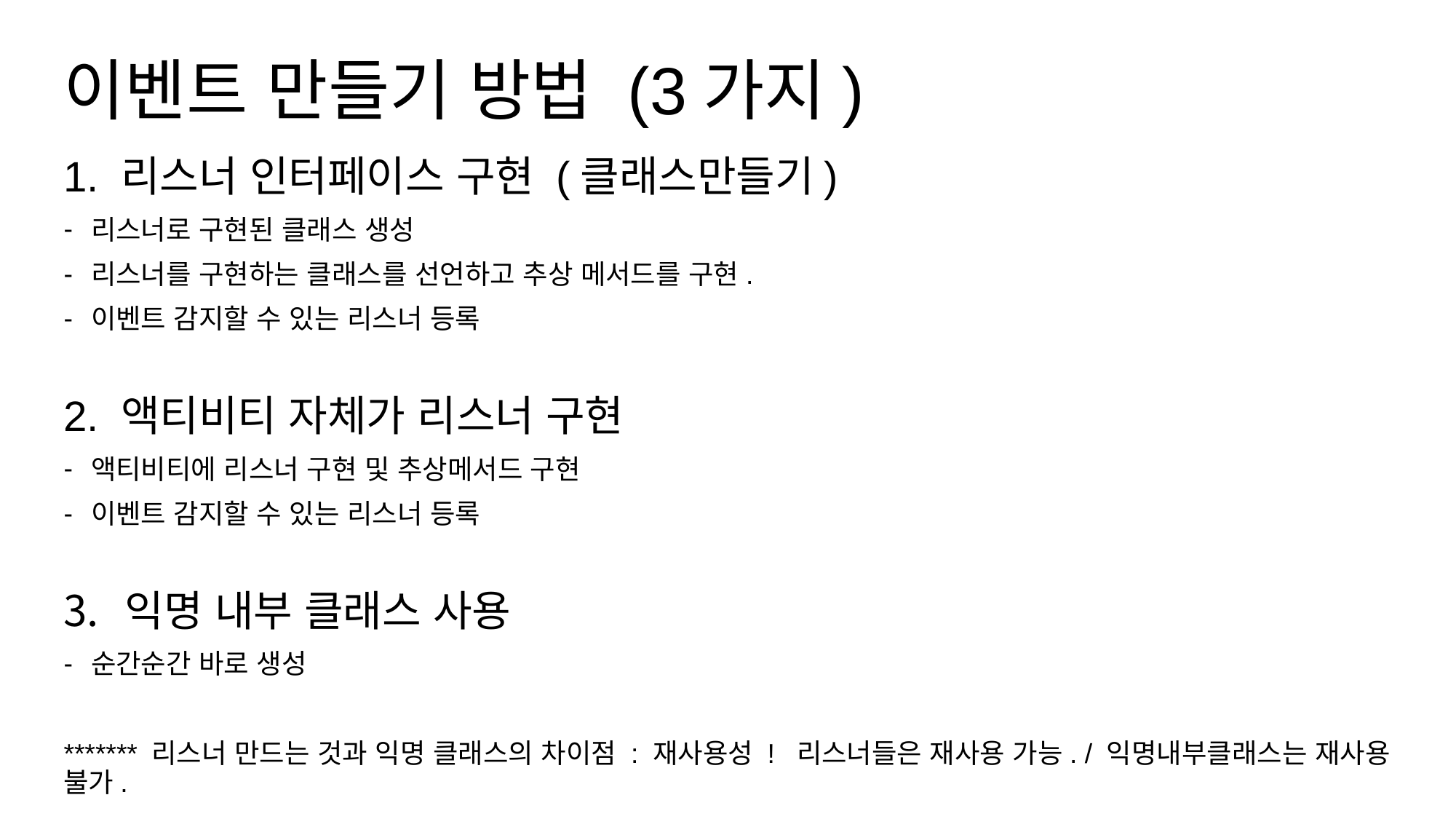

# 이벤트 만들기 방법 (3가지)
1. 리스너 인터페이스 구현 (클래스만들기)
리스너로 구현된 클래스 생성
리스너를 구현하는 클래스를 선언하고 추상 메서드를 구현.
이벤트 감지할 수 있는 리스너 등록

2. 액티비티 자체가 리스너 구현
액티비티에 리스너 구현 및 추상메서드 구현
이벤트 감지할 수 있는 리스너 등록

익명 내부 클래스 사용
순간순간 바로 생성

******* 리스너 만드는 것과 익명 클래스의 차이점 : 재사용성 !  리스너들은 재사용 가능. / 익명내부클래스는 재사용 불가.